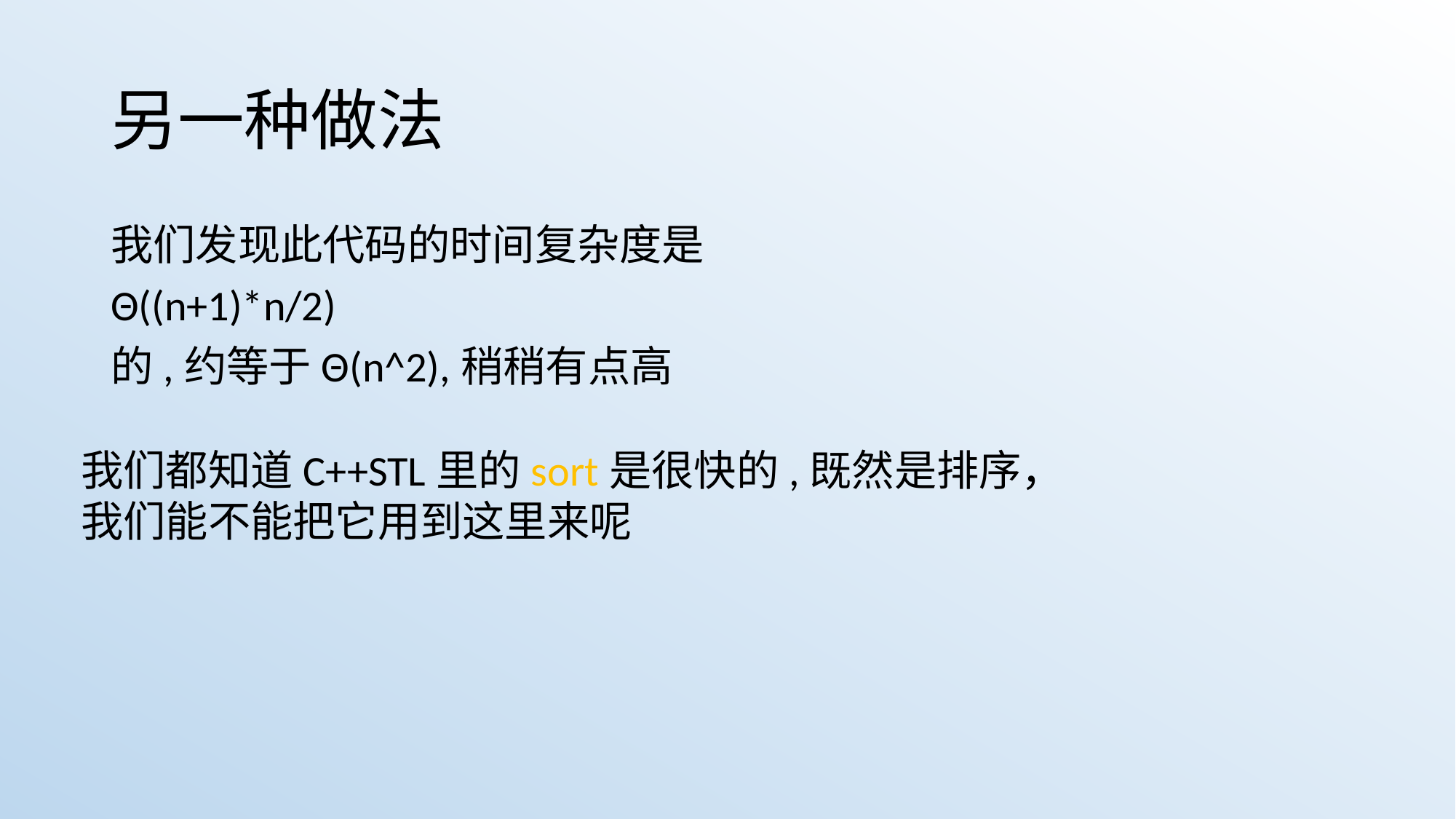

# 另一种做法
我们发现此代码的时间复杂度是
Θ((n+1)*n/2)
的,约等于Θ(n^2),稍稍有点高
我们都知道C++STL里的sort是很快的,既然是排序，
我们能不能把它用到这里来呢